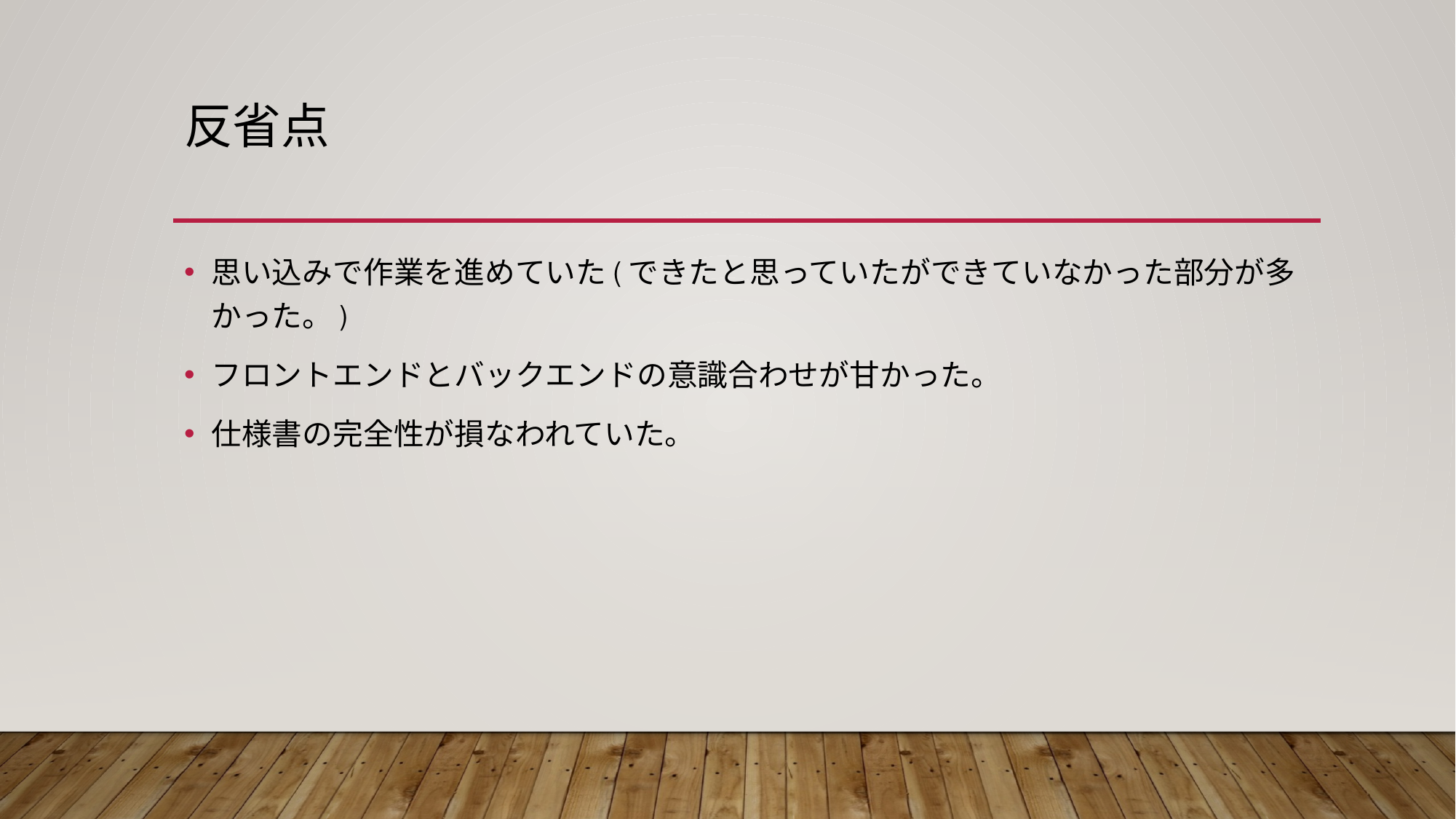

# 反省点
思い込みで作業を進めていた(できたと思っていたができていなかった部分が多かった。)
フロントエンドとバックエンドの意識合わせが甘かった。
仕様書の完全性が損なわれていた。